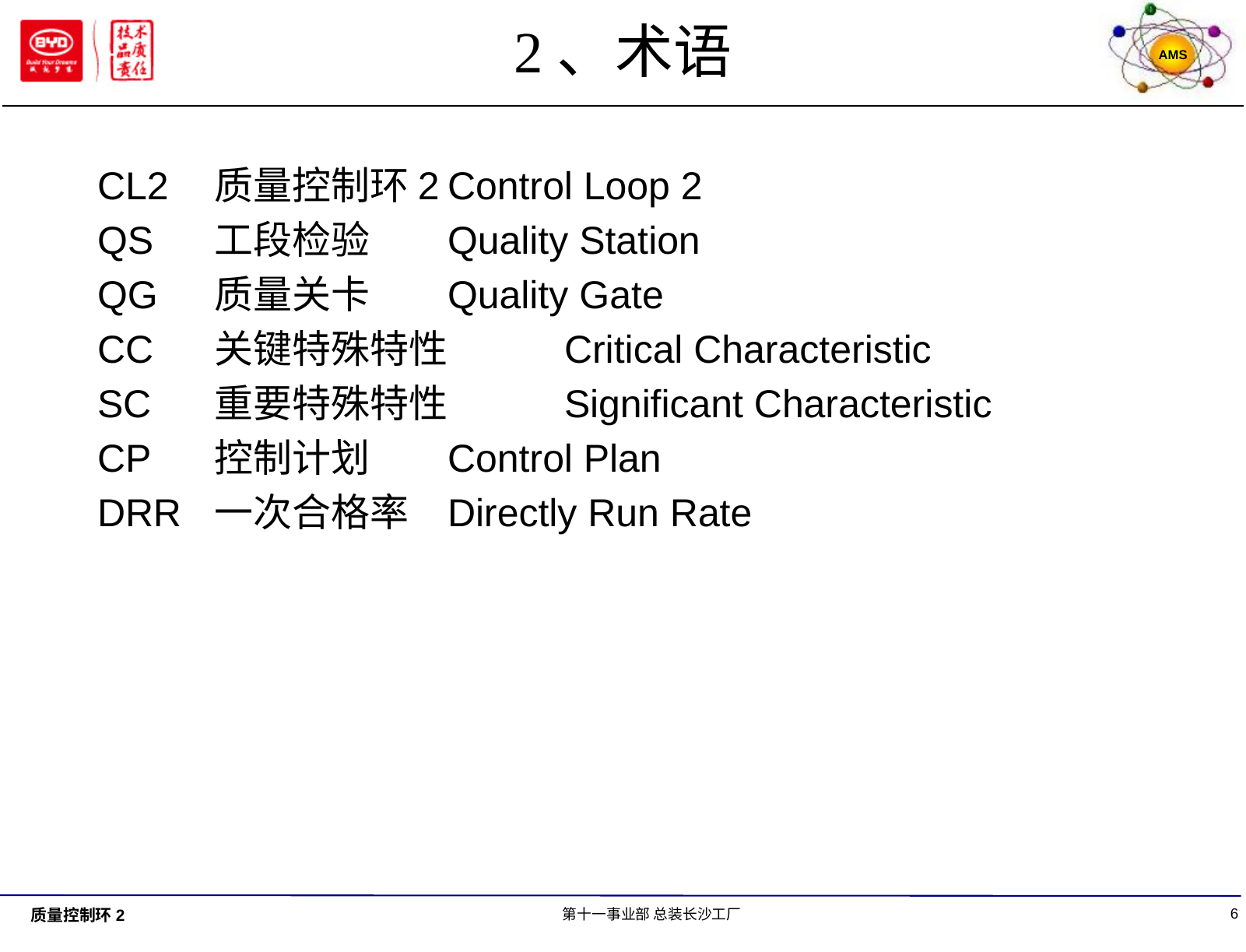

# 2、术语
CL2	质量控制环2	Control Loop 2
QS	工段检验	Quality Station
QG	质量关卡	Quality Gate
CC	关键特殊特性	Critical Characteristic
SC	重要特殊特性	Significant Characteristic
CP	控制计划	Control Plan
DRR	一次合格率	Directly Run Rate